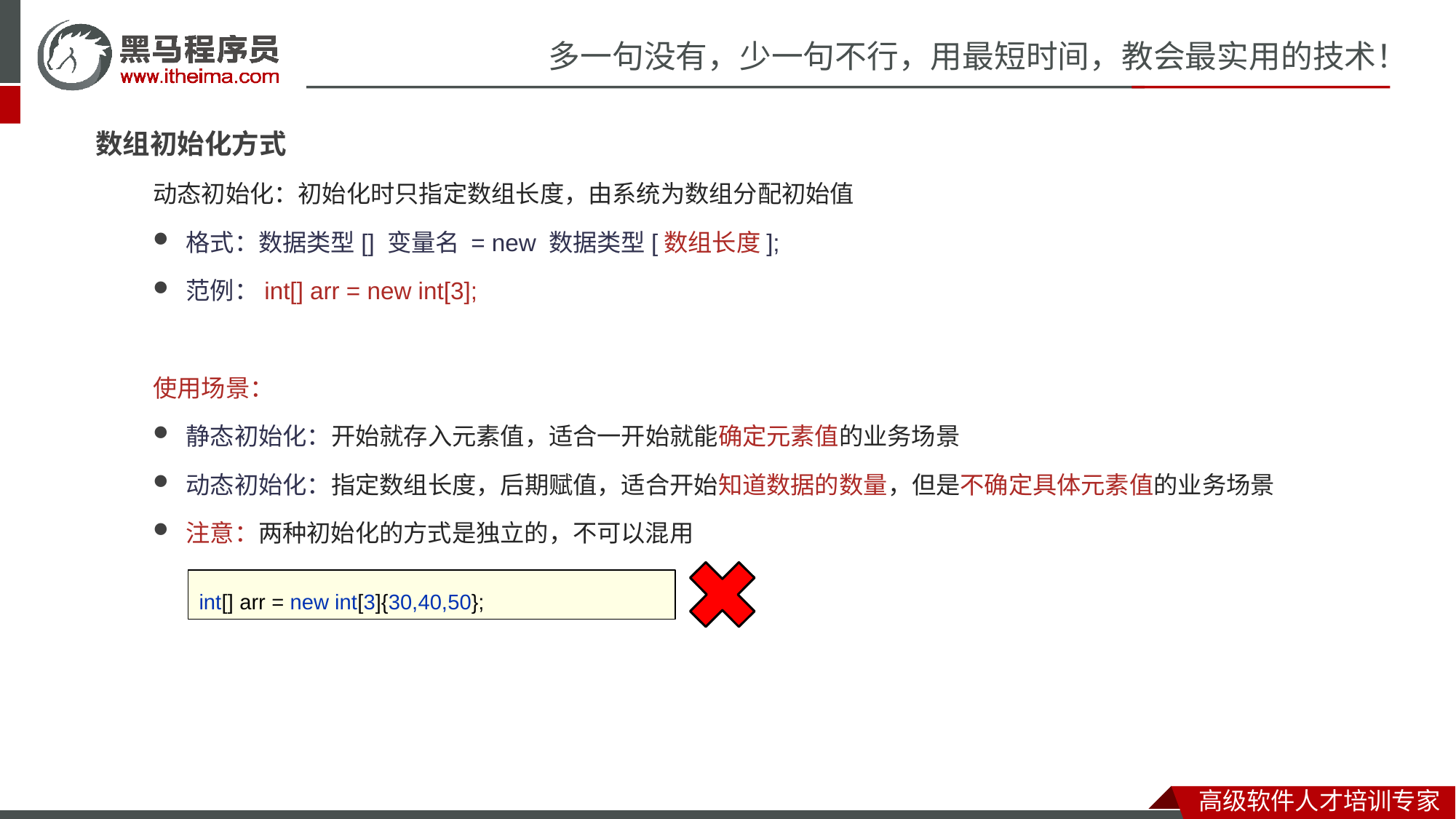

数组初始化方式
动态初始化：初始化时只指定数组长度，由系统为数组分配初始值
格式：数据类型[] 变量名 = new 数据类型[数组长度];
范例：int[] arr = new int[3];

使用场景：
静态初始化：开始就存入元素值，适合一开始就能确定元素值的业务场景
动态初始化：指定数组长度，后期赋值，适合开始知道数据的数量，但是不确定具体元素值的业务场景
注意：两种初始化的方式是独立的，不可以混用

int[] arr = new int[3]{30,40,50};